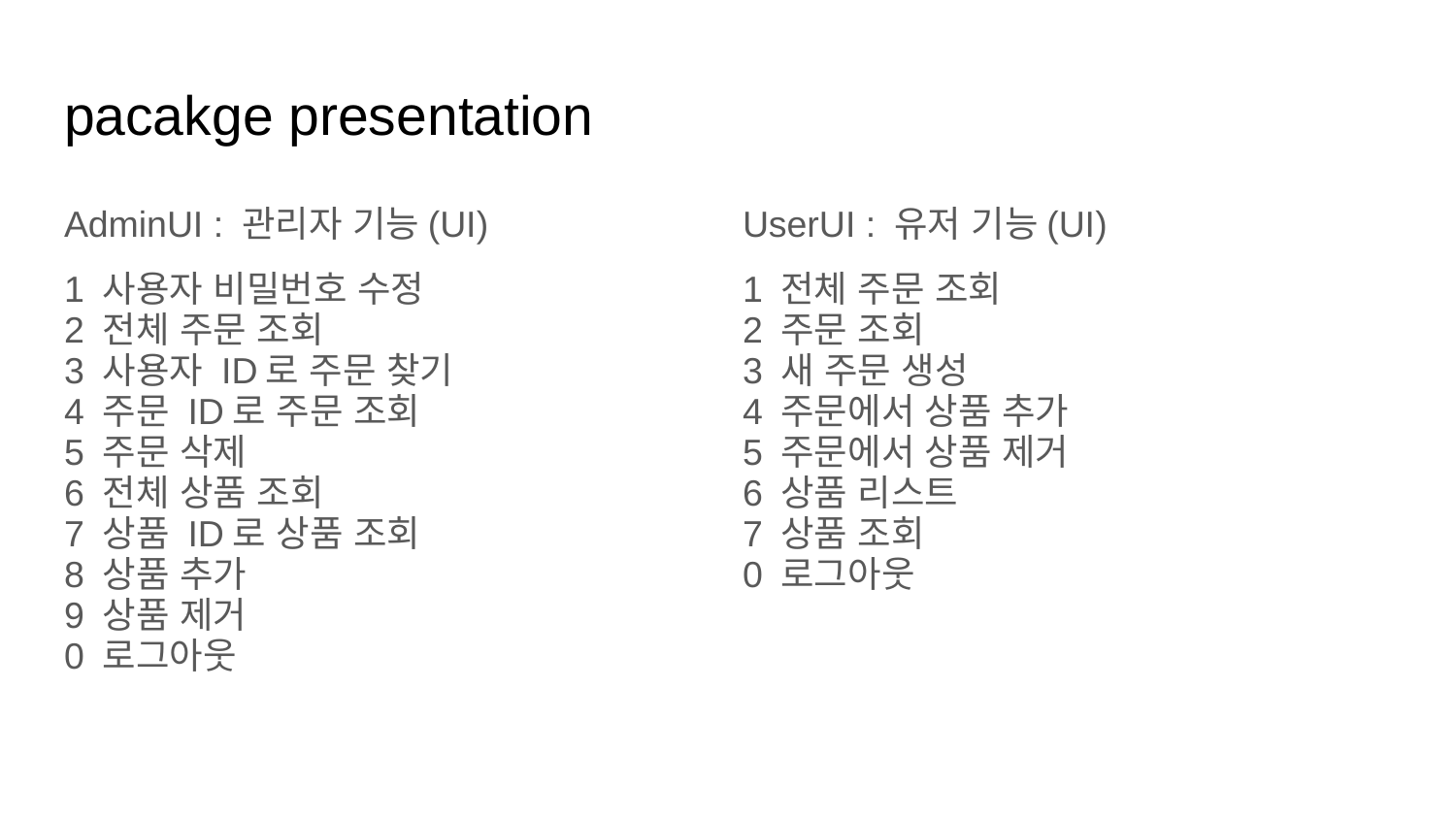

# pacakge presentation
AdminUI : 관리자 기능(UI)
1 사용자 비밀번호 수정
2 전체 주문 조회
3 사용자 ID로 주문 찾기
4 주문 ID로 주문 조회
5 주문 삭제
6 전체 상품 조회
7 상품 ID로 상품 조회
8 상품 추가
9 상품 제거
0 로그아웃
UserUI : 유저 기능(UI)
1 전체 주문 조회
2 주문 조회
3 새 주문 생성
4 주문에서 상품 추가
5 주문에서 상품 제거
6 상품 리스트
7 상품 조회
0 로그아웃